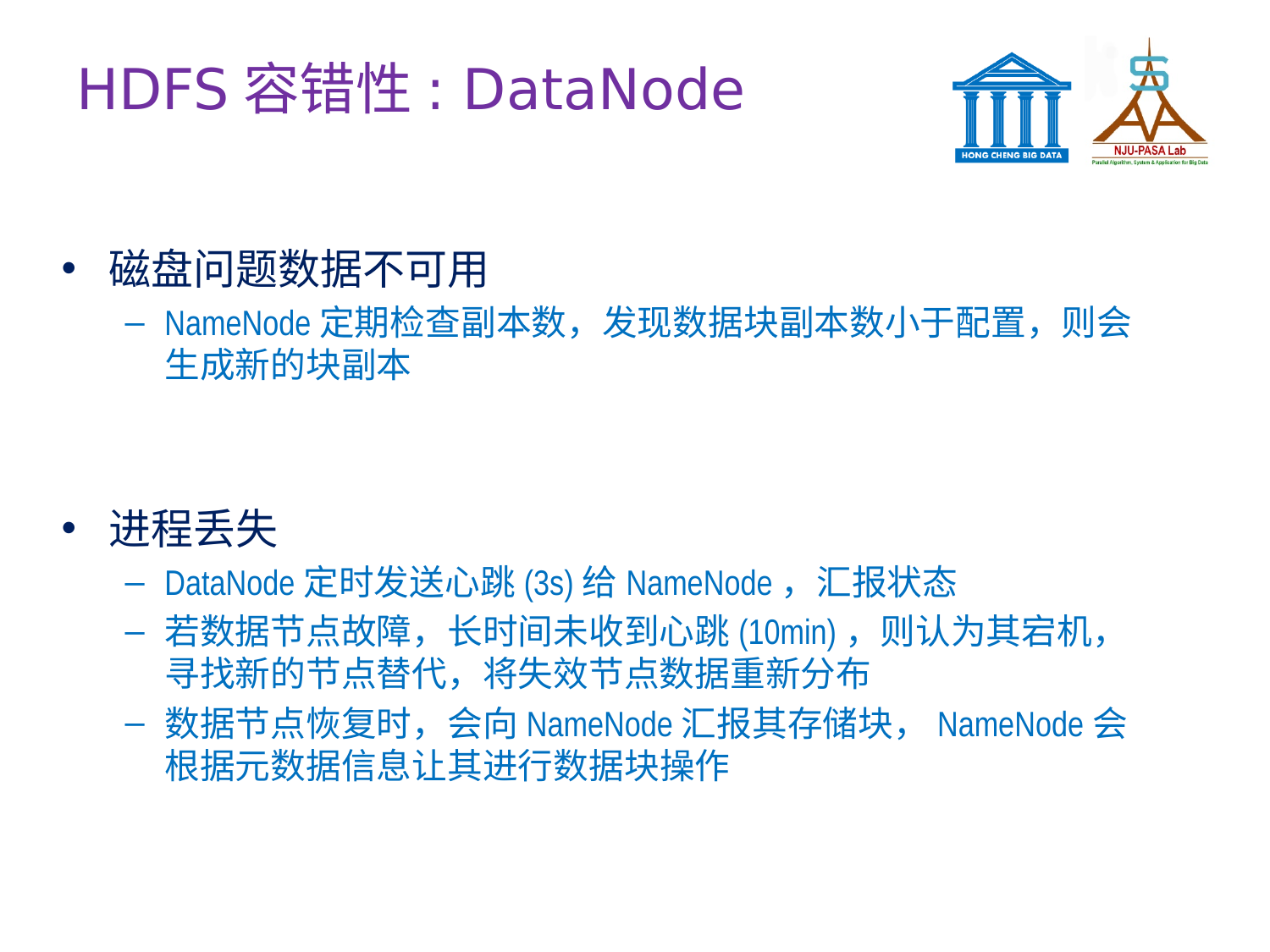

# HDFS容错性: DataNode
磁盘问题数据不可用
NameNode定期检查副本数，发现数据块副本数小于配置，则会生成新的块副本

进程丢失
DataNode定时发送心跳(3s)给NameNode，汇报状态
若数据节点故障，长时间未收到心跳(10min)，则认为其宕机，寻找新的节点替代，将失效节点数据重新分布
数据节点恢复时，会向NameNode汇报其存储块，NameNode会根据元数据信息让其进行数据块操作